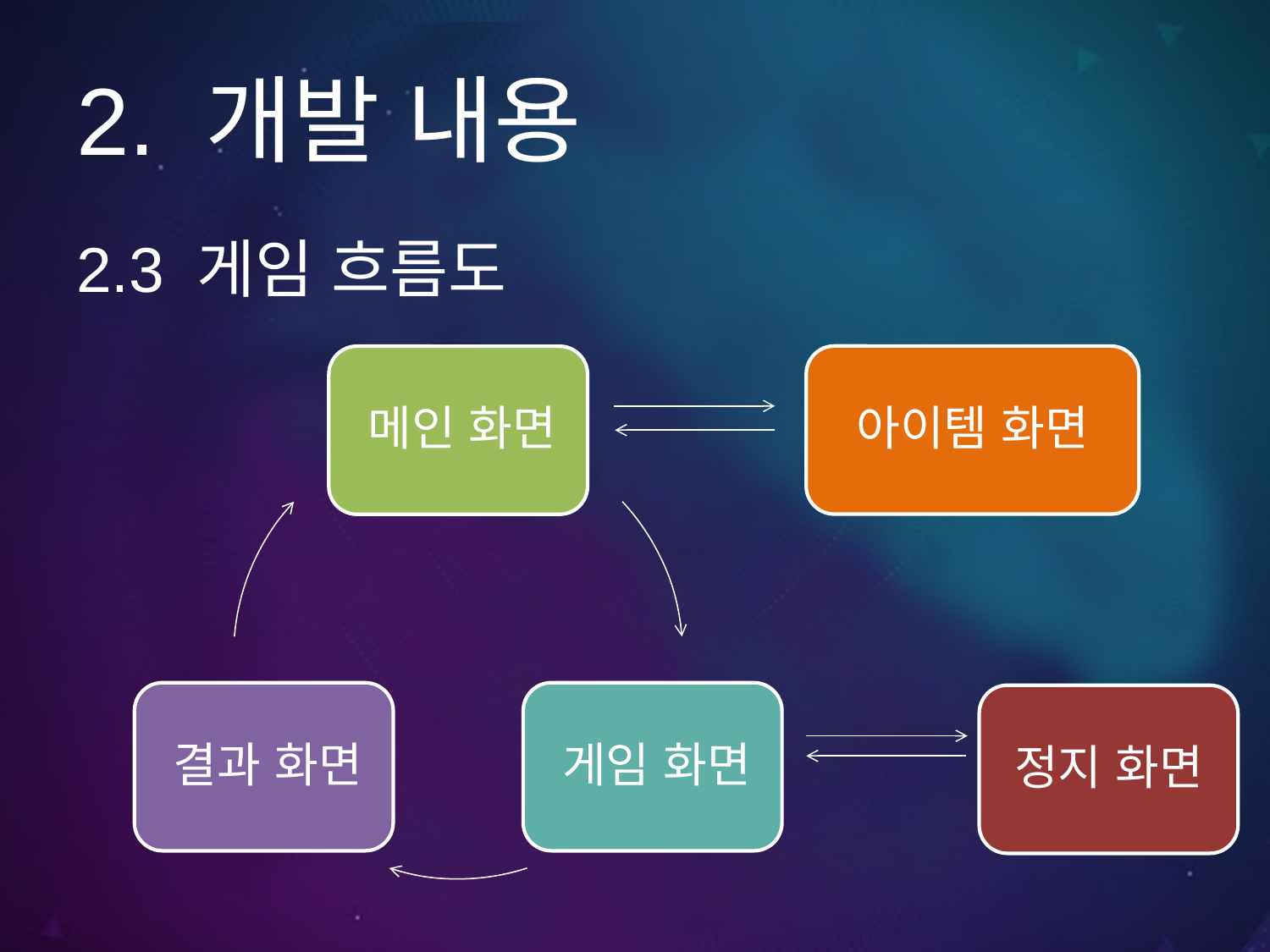

# 2. 개발 내용
2.3 게임 흐름도
메인 화면
게임 화면
결과 화면

아이템 화면

정지 화면